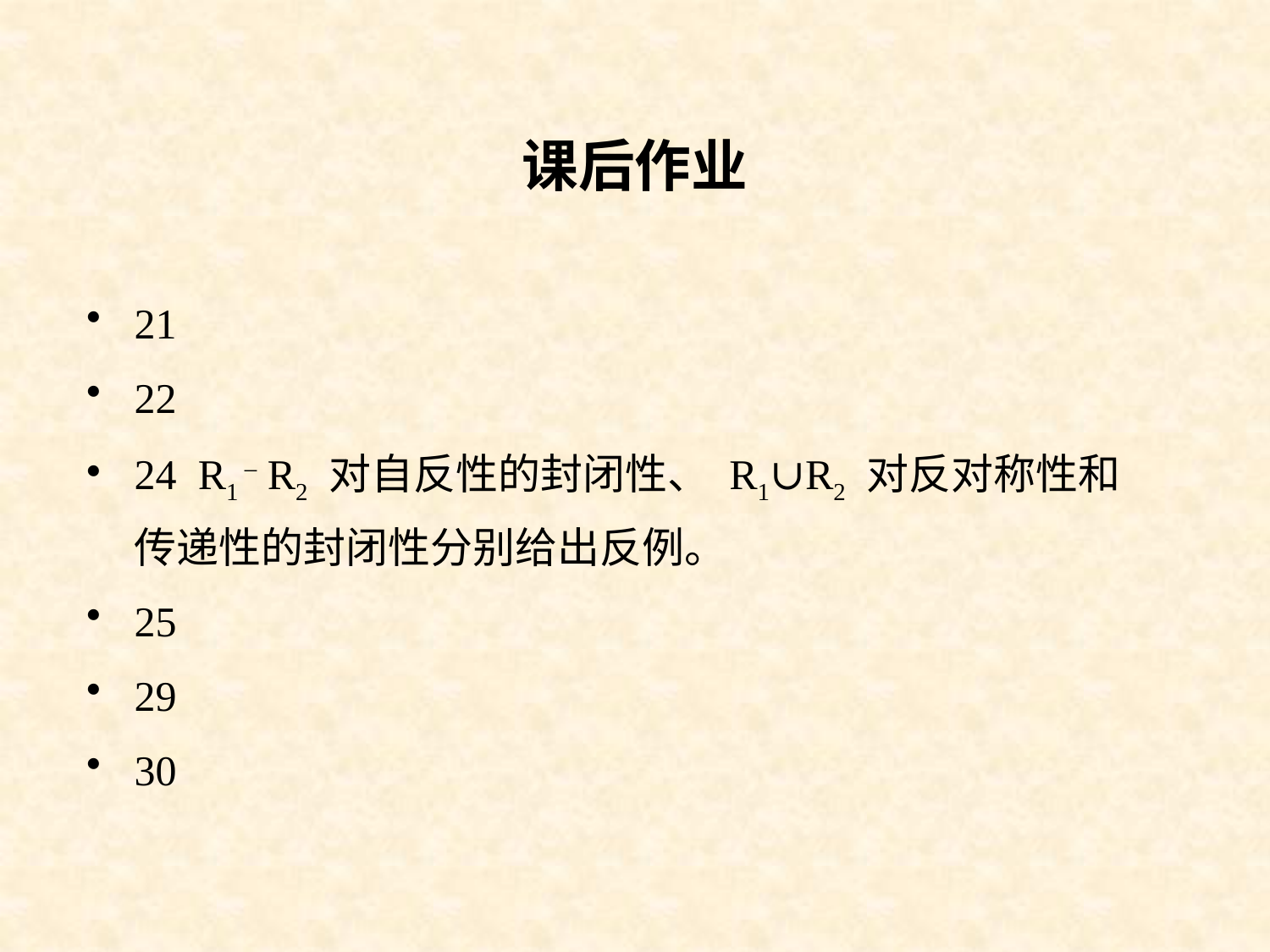

# 课后作业
21
22
24  R1 – R2 对自反性的封闭性、 R1∪R2 对反对称性和传递性的封闭性分别给出反例。
25
29
30